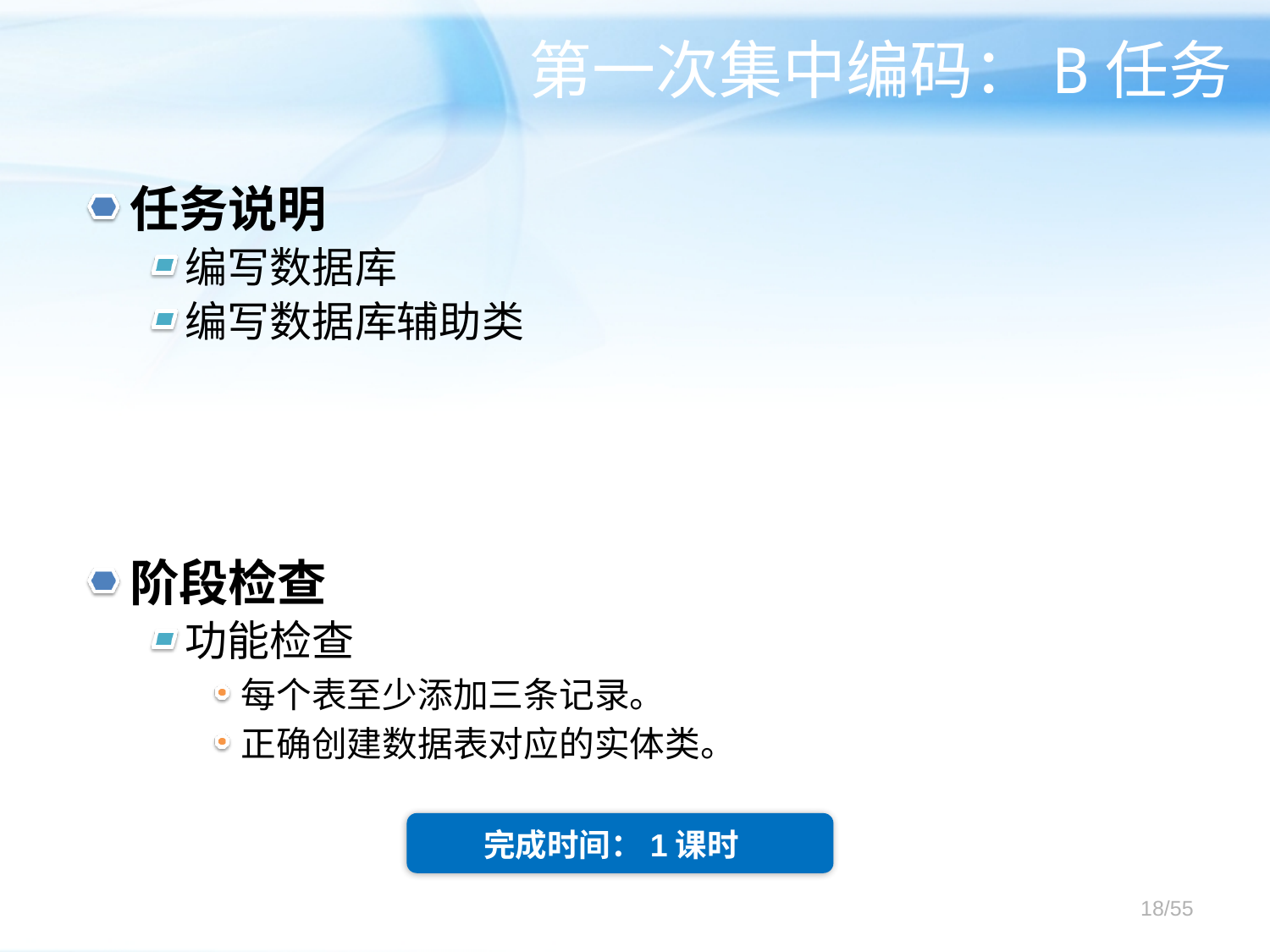

# 第一次集中编码：B任务
任务说明
编写数据库
编写数据库辅助类

阶段检查
功能检查
每个表至少添加三条记录。
正确创建数据表对应的实体类。

完成时间：1课时
18/55